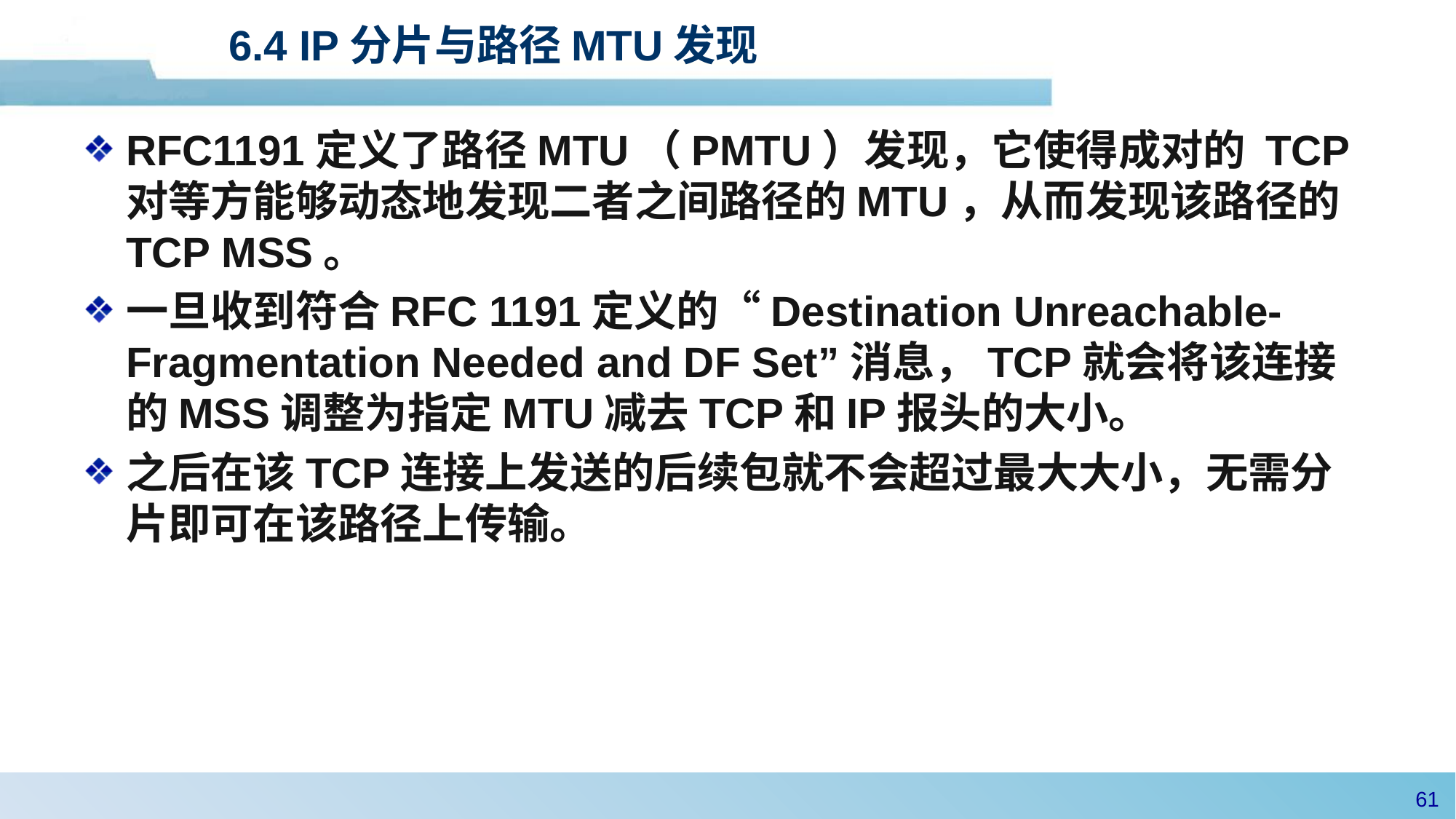

# 6.4 IP分片与路径MTU发现
RFC1191定义了路径MTU（PMTU）发现，它使得成对的 TCP 对等方能够动态地发现二者之间路径的MTU，从而发现该路径的TCP MSS。
一旦收到符合RFC 1191定义的“Destination Unreachable-Fragmentation Needed and DF Set”消息，TCP就会将该连接的MSS调整为指定MTU减去TCP和IP报头的大小。
之后在该TCP连接上发送的后续包就不会超过最大大小，无需分片即可在该路径上传输。
61